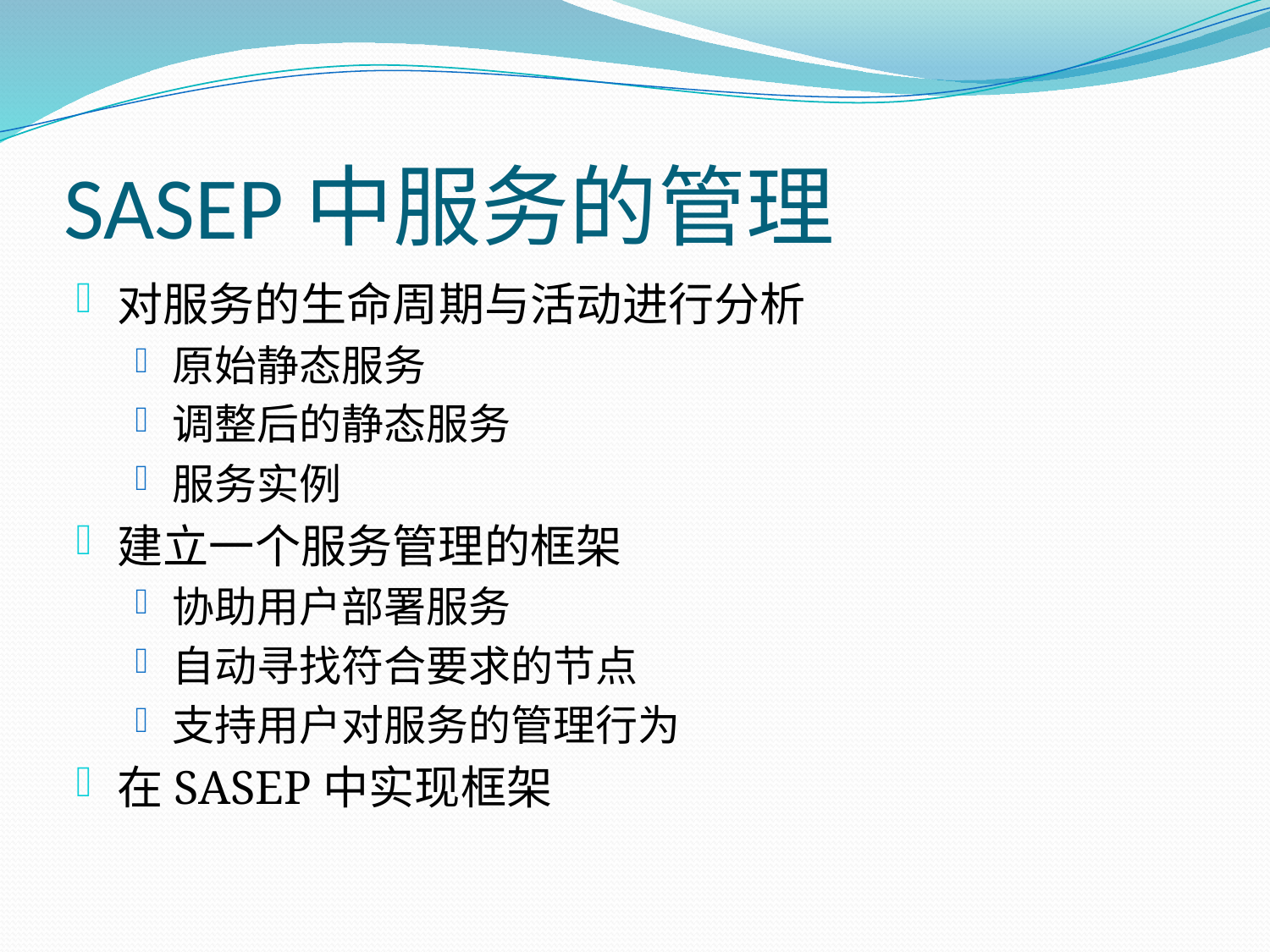

# SASEP中服务的管理
对服务的生命周期与活动进行分析
原始静态服务
调整后的静态服务
服务实例
建立一个服务管理的框架
协助用户部署服务
自动寻找符合要求的节点
支持用户对服务的管理行为
在SASEP中实现框架